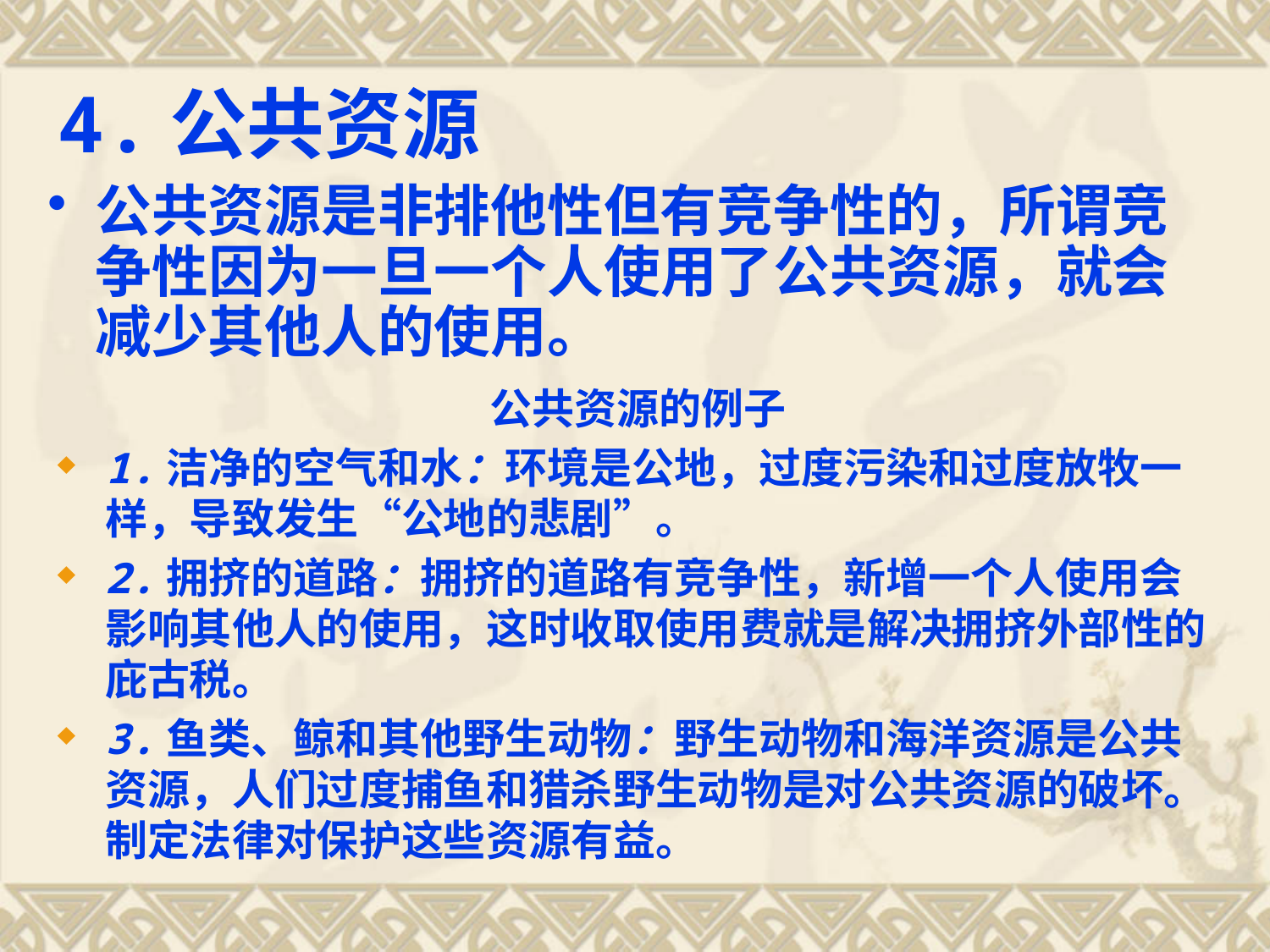

# 4.公共资源
公共资源是非排他性但有竞争性的，所谓竞争性因为一旦一个人使用了公共资源，就会减少其他人的使用。
公共资源的例子
1.洁净的空气和水：环境是公地，过度污染和过度放牧一样，导致发生“公地的悲剧”。
2.拥挤的道路：拥挤的道路有竞争性，新增一个人使用会影响其他人的使用，这时收取使用费就是解决拥挤外部性的庇古税。
3.鱼类、鲸和其他野生动物：野生动物和海洋资源是公共资源，人们过度捕鱼和猎杀野生动物是对公共资源的破坏。制定法律对保护这些资源有益。